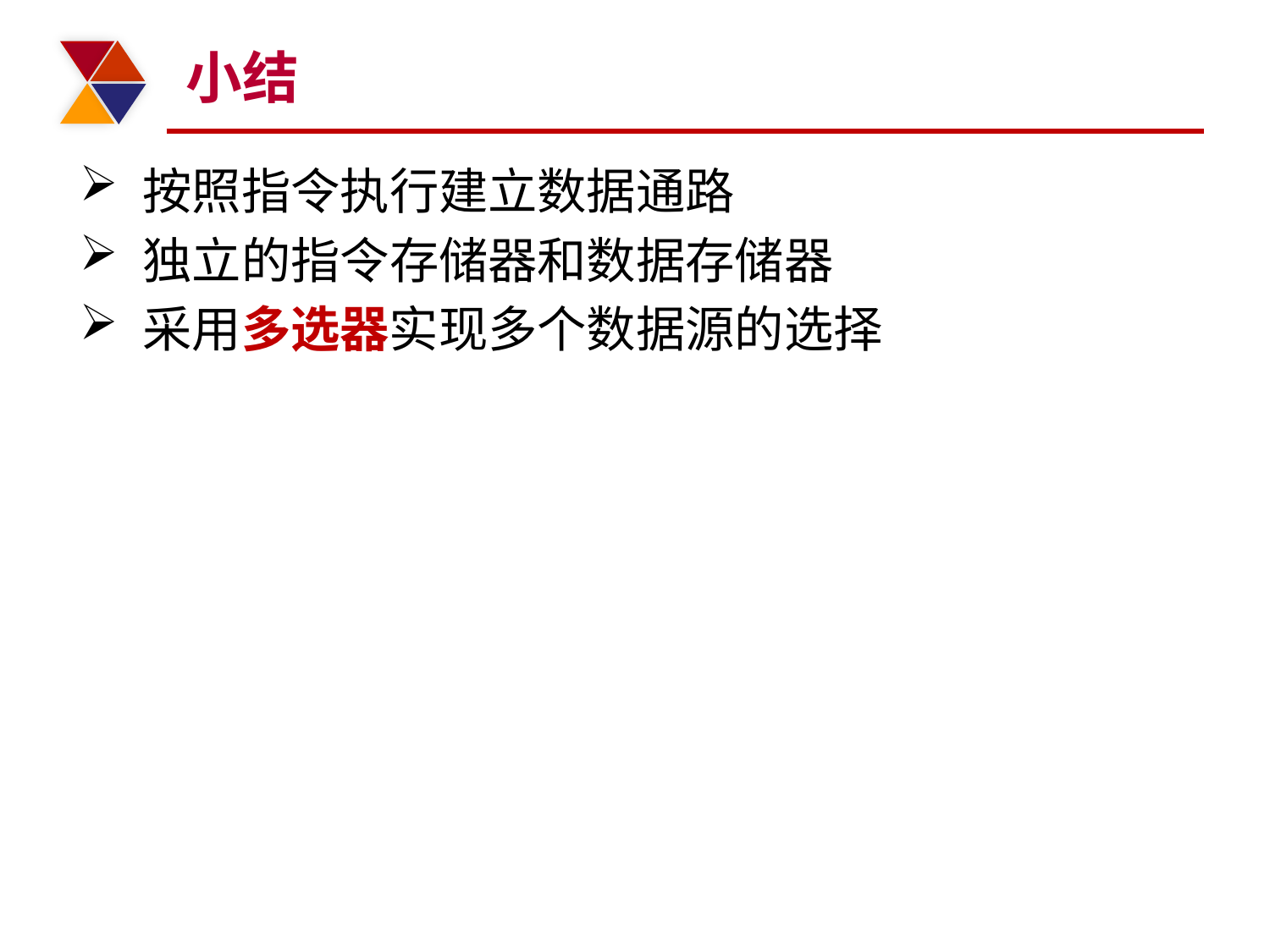

# 小结
按照指令执行建立数据通路
独立的指令存储器和数据存储器
采用多选器实现多个数据源的选择